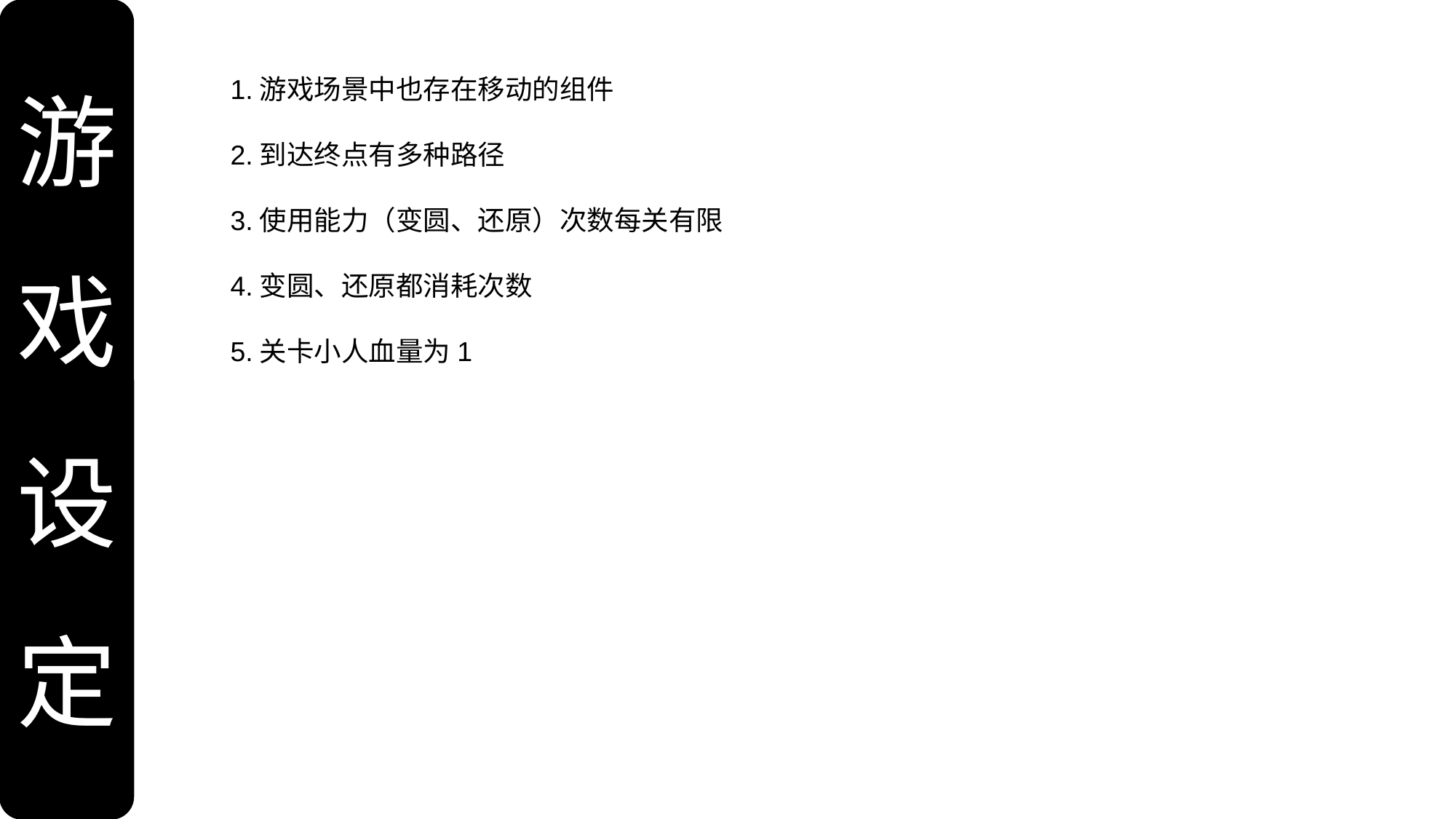

游
戏
设定

1.游戏场景中也存在移动的组件

2.到达终点有多种路径

3.使用能力（变圆、还原）次数每关有限

4.变圆、还原都消耗次数

5.关卡小人血量为1